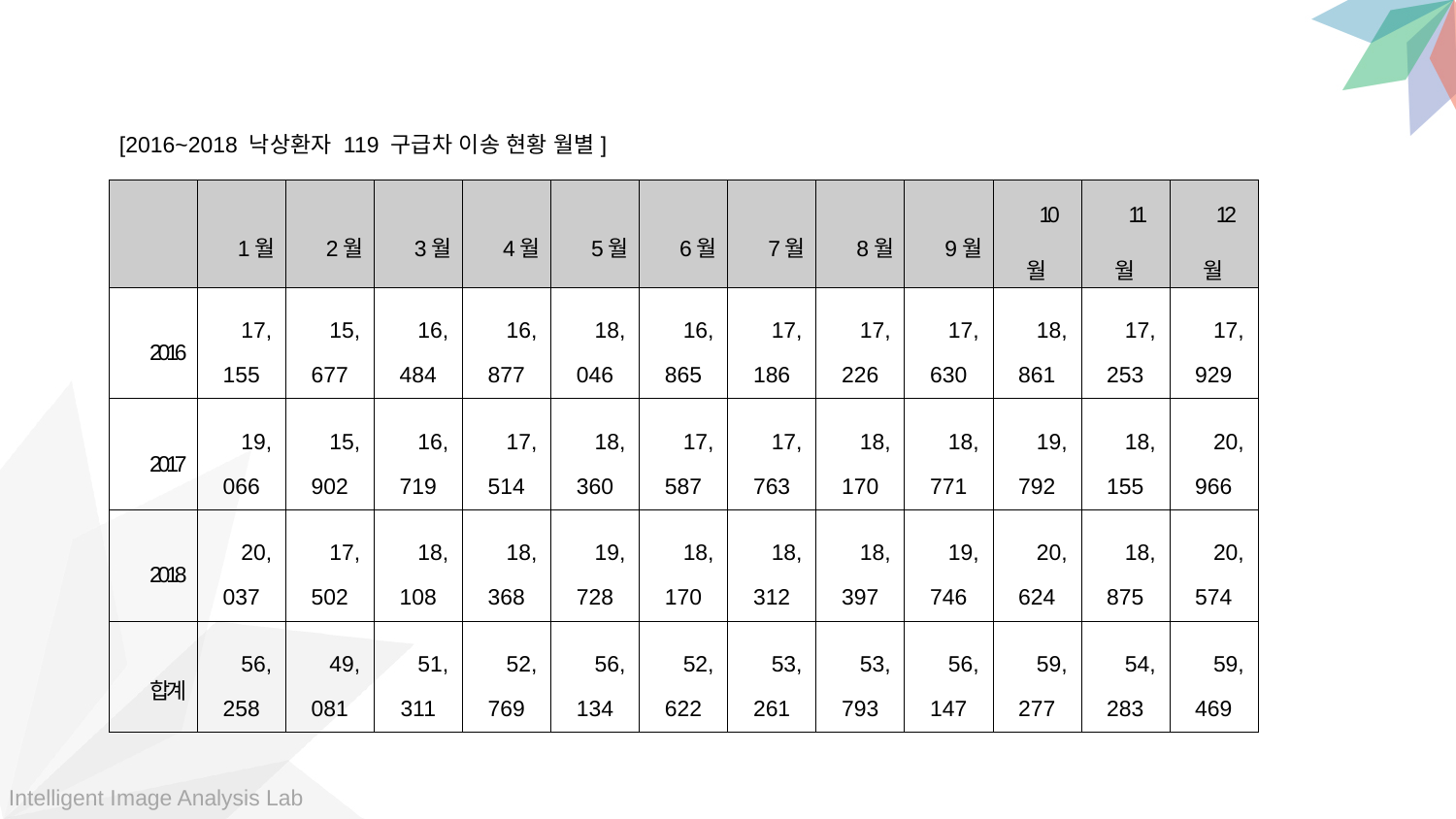

[2016~2018 낙상환자 119 구급차 이송 현황 월별]
|  | 1월 | 2월 | 3월 | 4월 | 5월 | 6월 | 7월 | 8월 | 9월 | 10월 | 11월 | 12월 |
| --- | --- | --- | --- | --- | --- | --- | --- | --- | --- | --- | --- | --- |
| 2016 | 17,155 | 15,677 | 16,484 | 16,877 | 18,046 | 16,865 | 17,186 | 17,226 | 17,630 | 18,861 | 17,253 | 17,929 |
| 2017 | 19,066 | 15,902 | 16,719 | 17,514 | 18,360 | 17,587 | 17,763 | 18,170 | 18,771 | 19,792 | 18,155 | 20,966 |
| 2018 | 20,037 | 17,502 | 18,108 | 18,368 | 19,728 | 18,170 | 18,312 | 18,397 | 19,746 | 20,624 | 18,875 | 20,574 |
| 합계 | 56,258 | 49,081 | 51,311 | 52,769 | 56,134 | 52,622 | 53,261 | 53,793 | 56,147 | 59,277 | 54,283 | 59,469 |